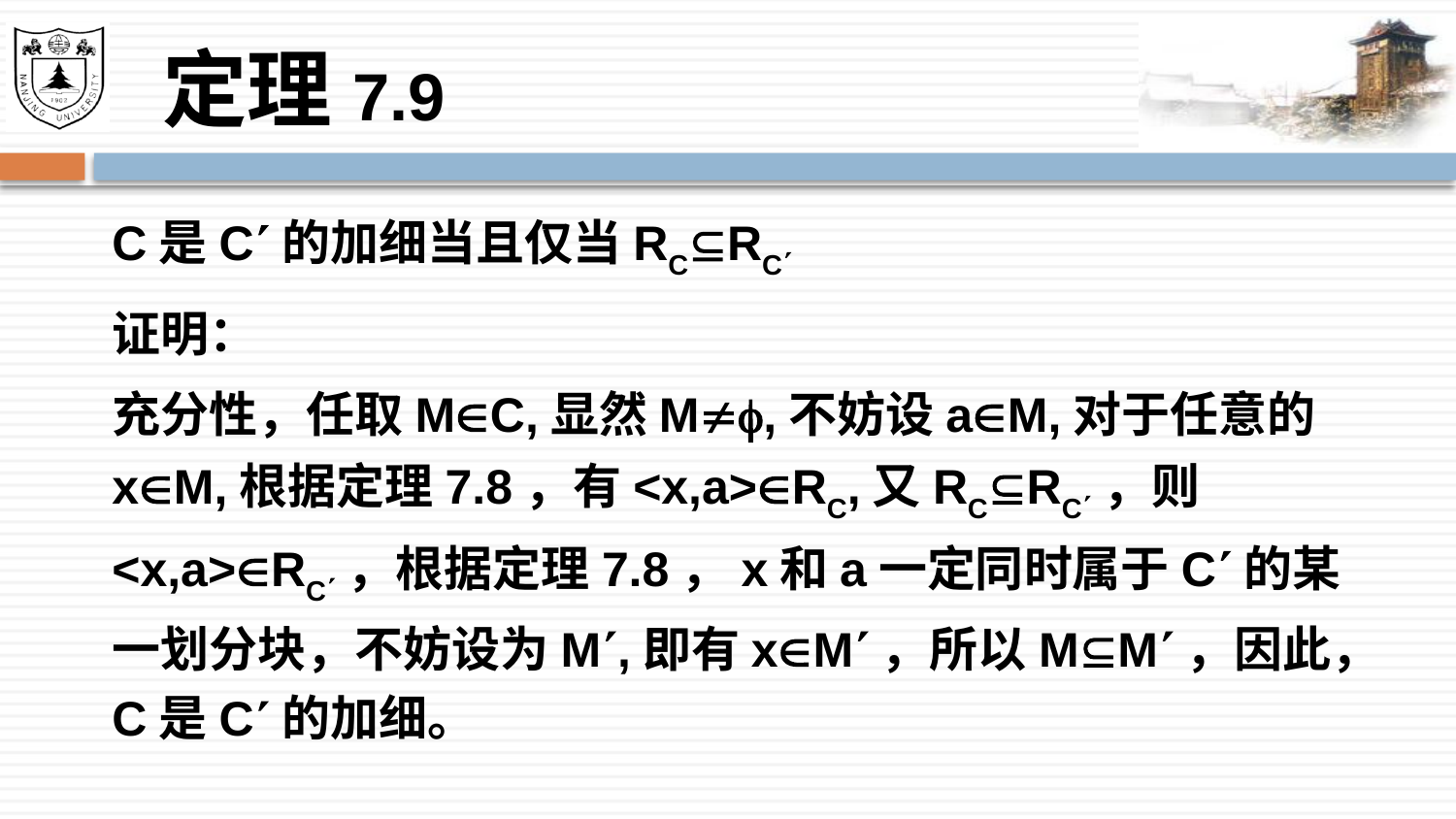

# 定理7.9
C是C′的加细当且仅当RC⊆RC′
证明：
充分性，任取M∈C,显然M≠φ,不妨设a∈M,对于任意的x∈M,根据定理7.8，有<x,a>∈RC,又RC⊆RC′，则<x,a>∈RC′，根据定理7.8，x和a一定同时属于C′的某一划分块，不妨设为M′,即有x∈M′，所以M⊆M′，因此，C是C′的加细。